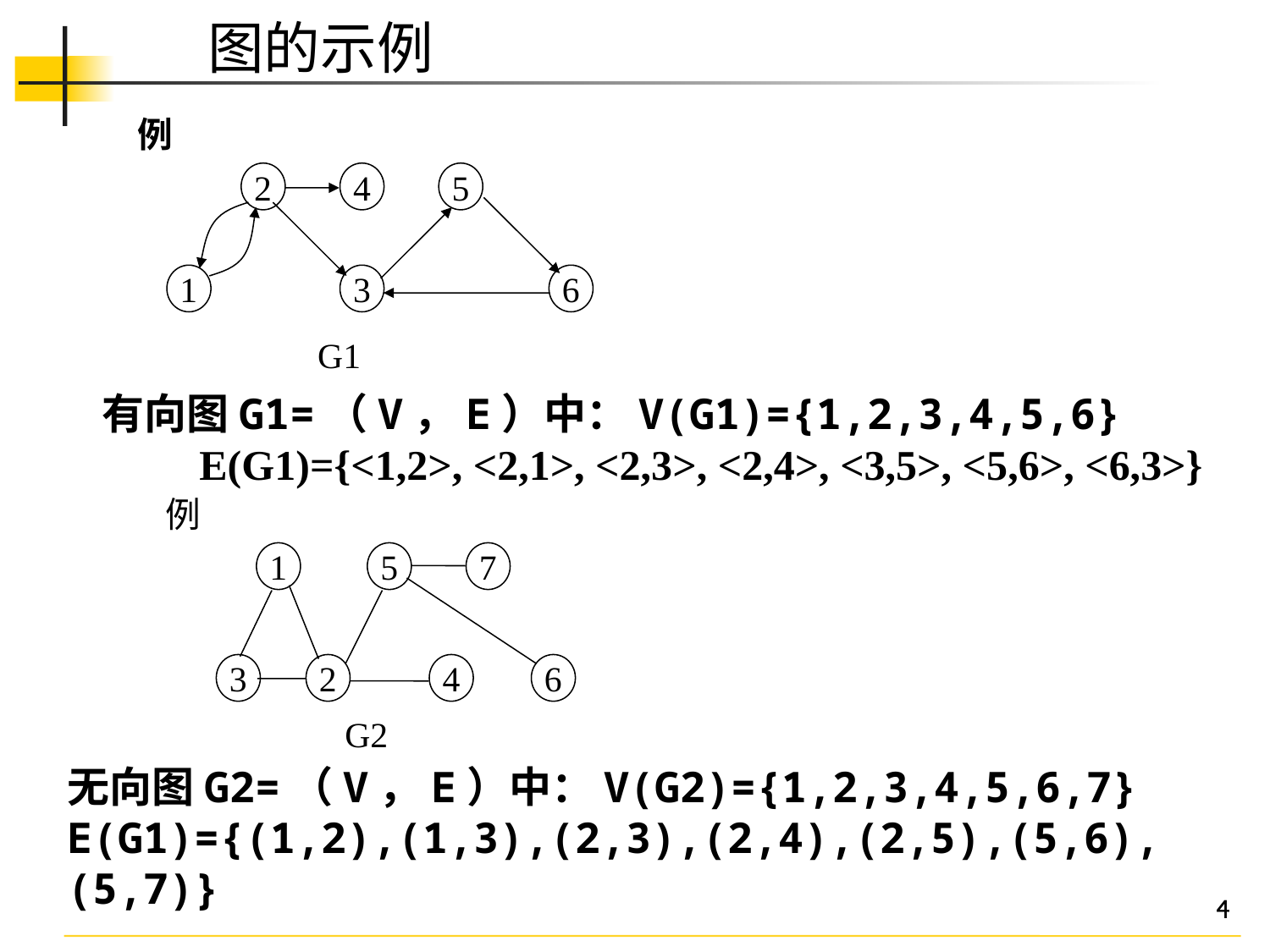

图的示例
例
2
4
5

1
3
6

G1
有向图G1=（V，E）中：V(G1)={1,2,3,4,5,6}
          E(G1)={<1,2>, <2,1>, <2,3>, <2,4>, <3,5>, <5,6>, <6,3>}
例
1
5
7

3
2
4
6

G2
无向图G2=（V，E）中：V(G2)={1,2,3,4,5,6,7}
E(G1)={(1,2),(1,3),(2,3),(2,4),(2,5),(5,6),(5,7)}
4